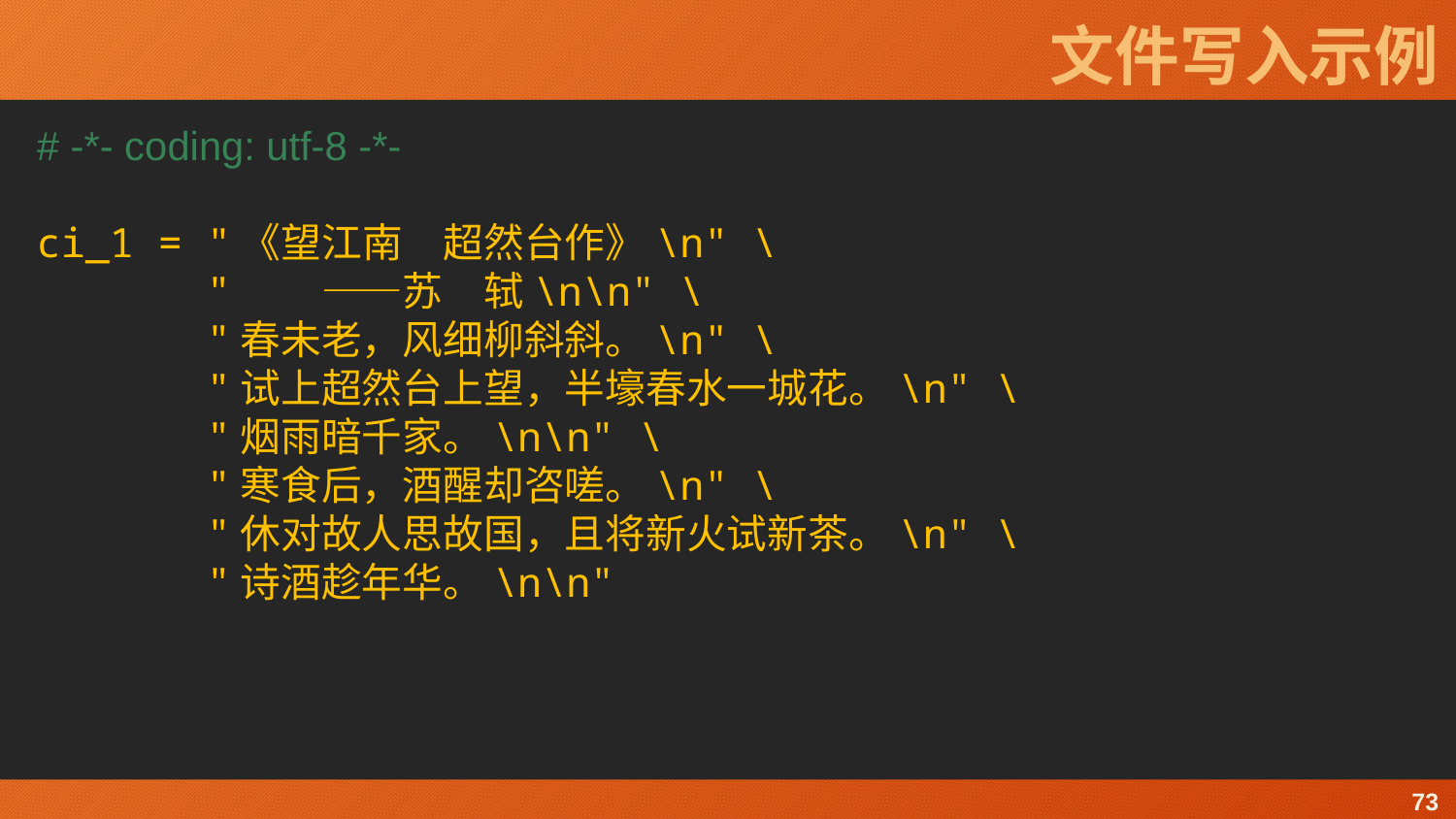

# 文件写入示例
# -*- coding: utf-8 -*-

ci_1 = "《望江南　超然台作》\n" \
       "　　——苏　轼\n\n" \
       "春未老，风细柳斜斜。\n" \
       "试上超然台上望，半壕春水一城花。\n" \
       "烟雨暗千家。\n\n" \
       "寒食后，酒醒却咨嗟。\n" \
       "休对故人思故国，且将新火试新茶。\n" \
       "诗酒趁年华。\n\n"
73